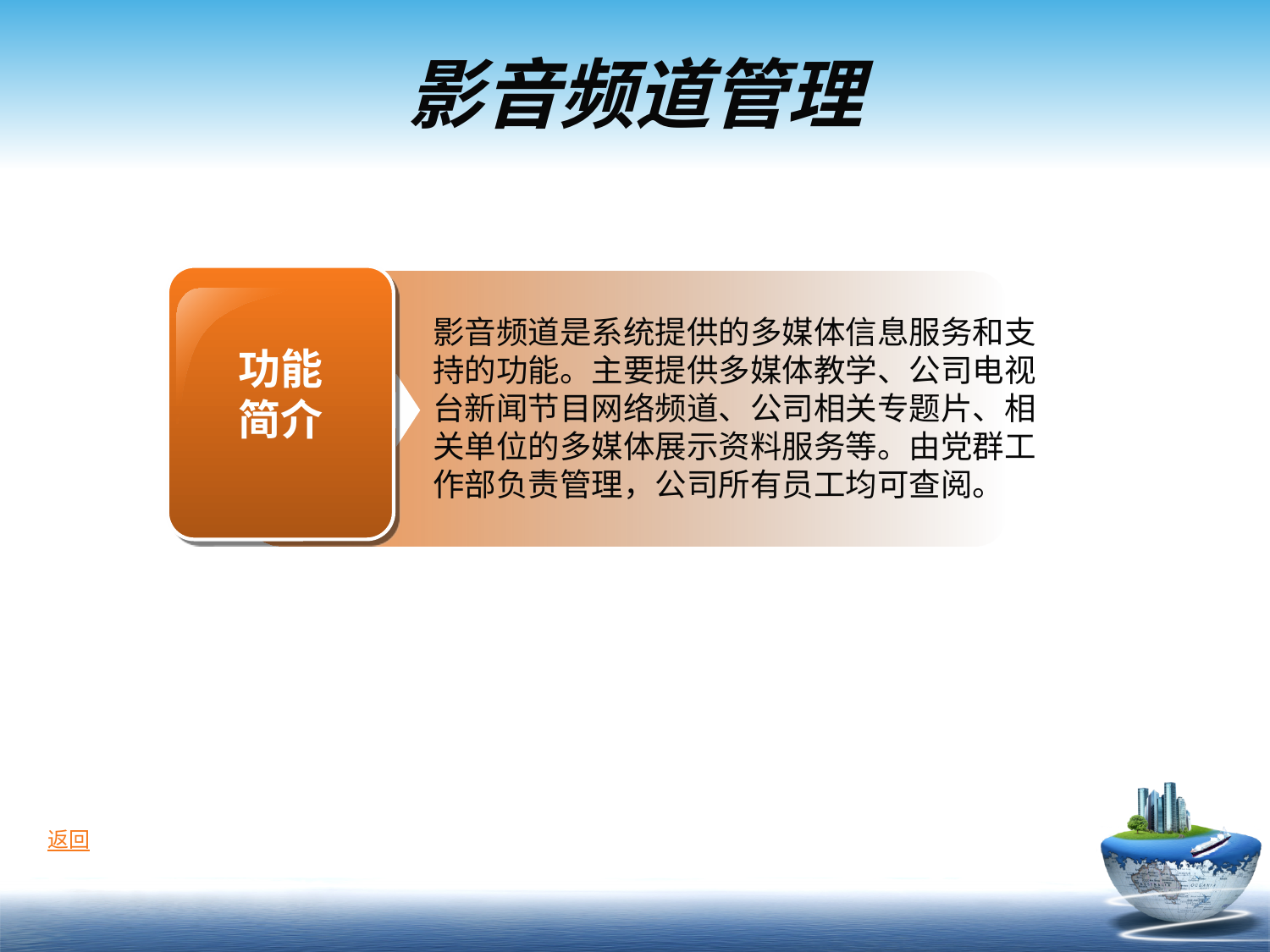

# 影音频道管理

功能
简介

影音频道是系统提供的多媒体信息服务和支持的功能。主要提供多媒体教学、公司电视台新闻节目网络频道、公司相关专题片、相关单位的多媒体展示资料服务等。由党群工作部负责管理，公司所有员工均可查阅。
返回